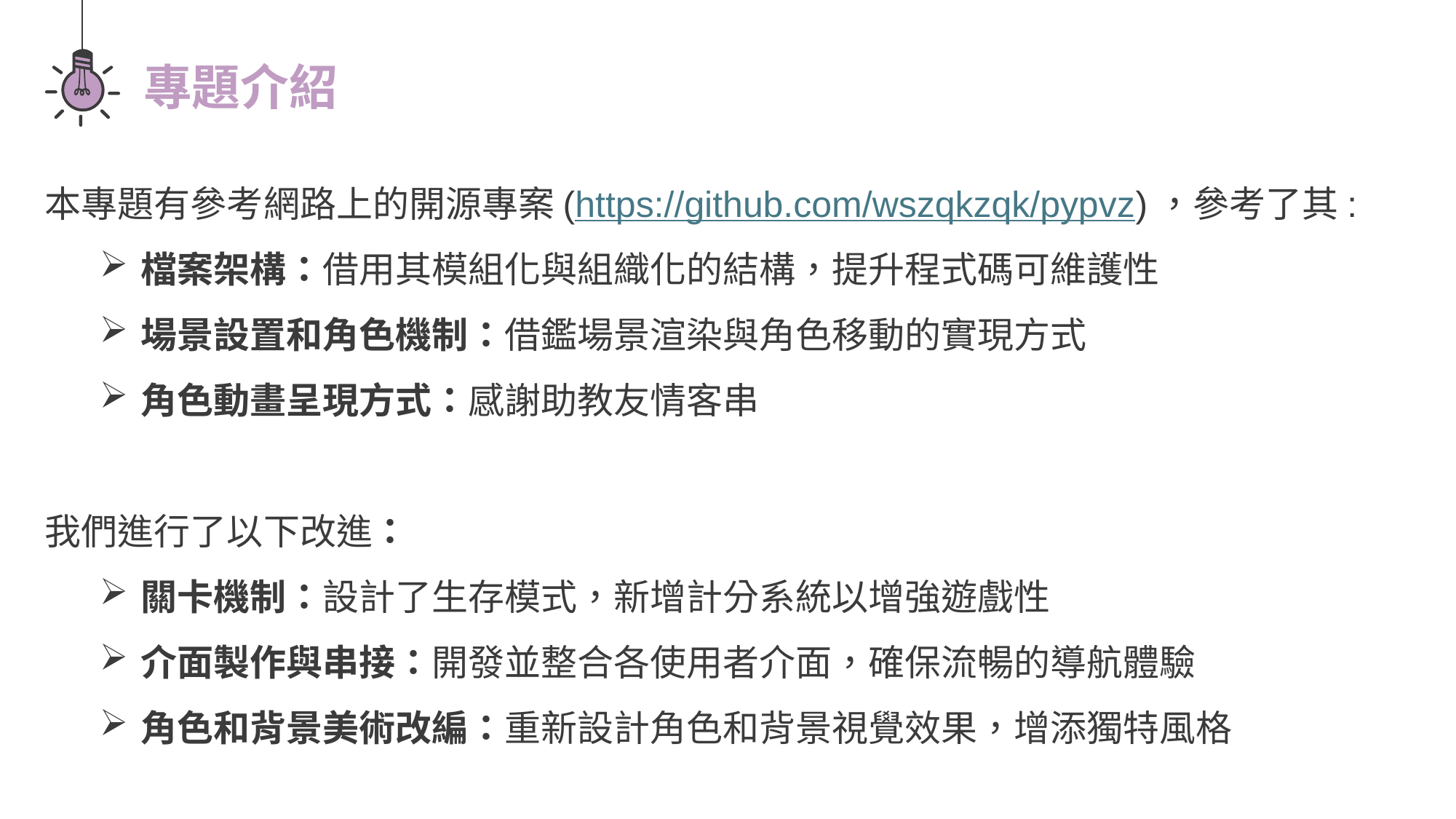

專題介紹

本專題有參考網路上的開源專案(https://github.com/wszqkzqk/pypvz)，參考了其:
檔案架構：借用其模組化與組織化的結構，提升程式碼可維護性
場景設置和角色機制：借鑑場景渲染與角色移動的實現方式
角色動畫呈現方式：感謝助教友情客串

我們進行了以下改進：
關卡機制：設計了生存模式，新增計分系統以增強遊戲性
介面製作與串接：開發並整合各使用者介面，確保流暢的導航體驗
角色和背景美術改編：重新設計角色和背景視覺效果，增添獨特風格